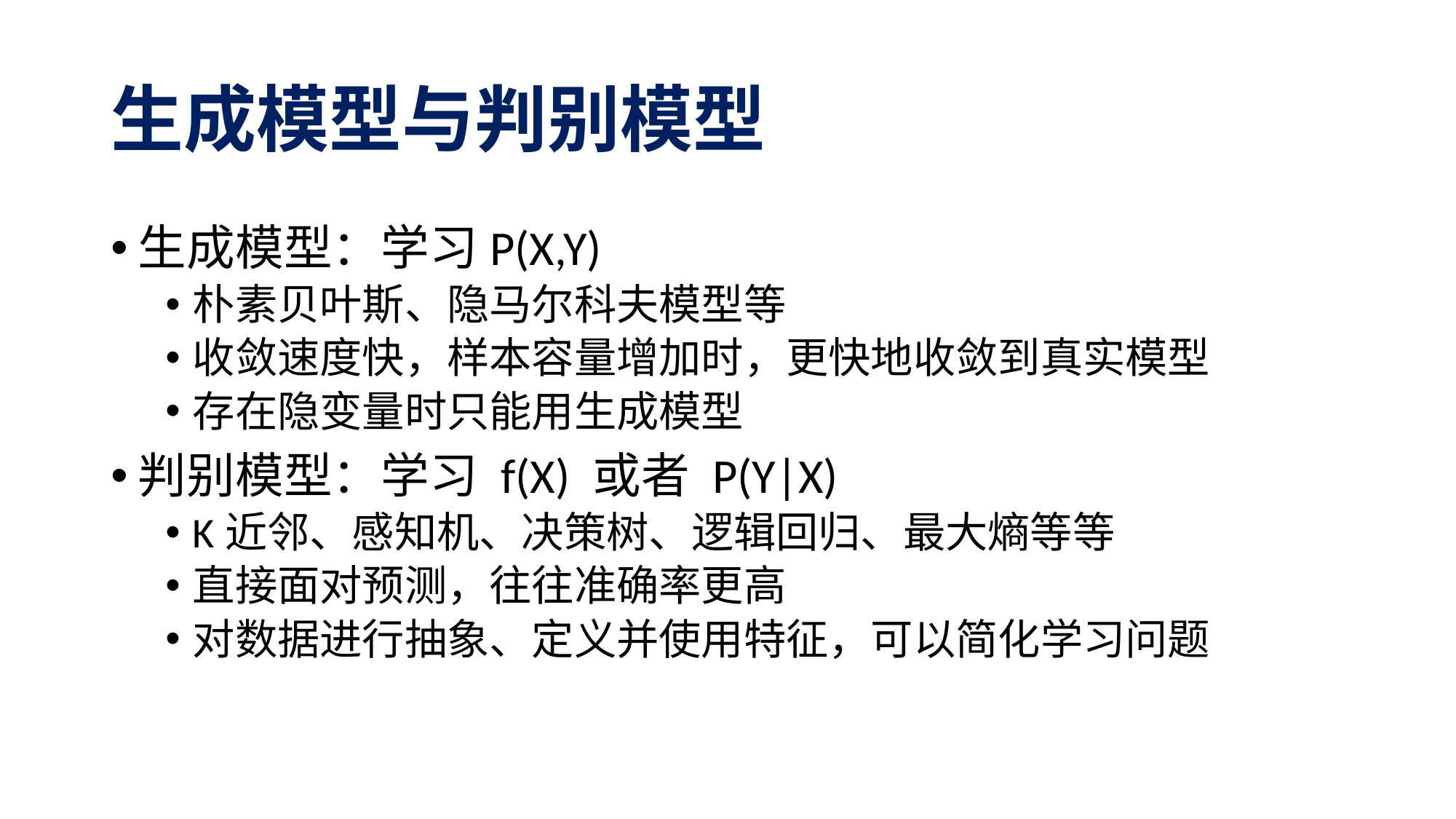

# 生成模型与判别模型
生成模型：学习P(X,Y)
朴素贝叶斯、隐马尔科夫模型等
收敛速度快，样本容量增加时，更快地收敛到真实模型
存在隐变量时只能用生成模型
判别模型：学习 f(X) 或者 P(Y|X)
K近邻、感知机、决策树、逻辑回归、最大熵等等
直接面对预测，往往准确率更高
对数据进行抽象、定义并使用特征，可以简化学习问题